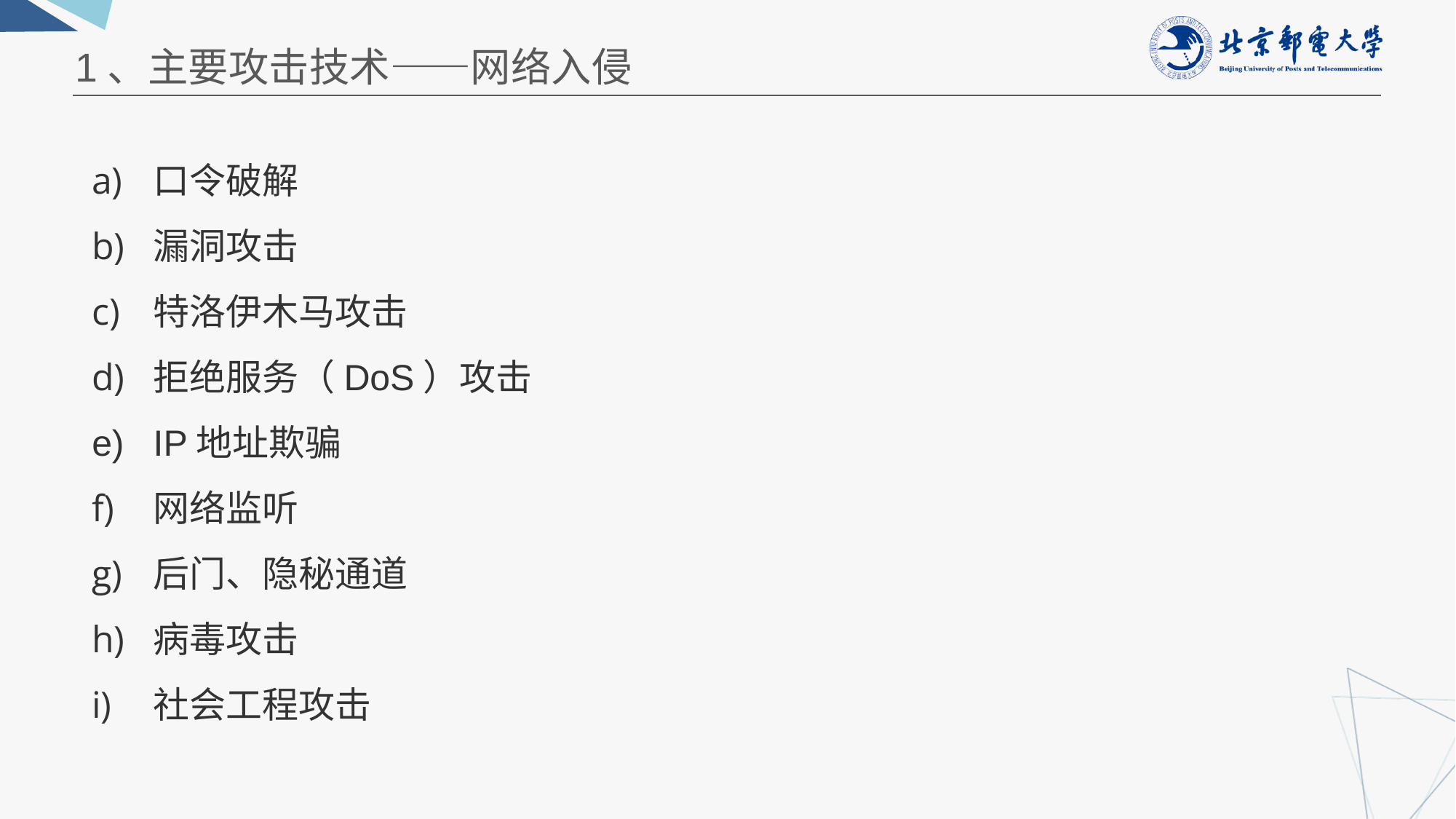

1、主要攻击技术——网络入侵
口令破解
漏洞攻击
特洛伊木马攻击
拒绝服务（DoS）攻击
IP地址欺骗
网络监听
后门、隐秘通道
病毒攻击
社会工程攻击